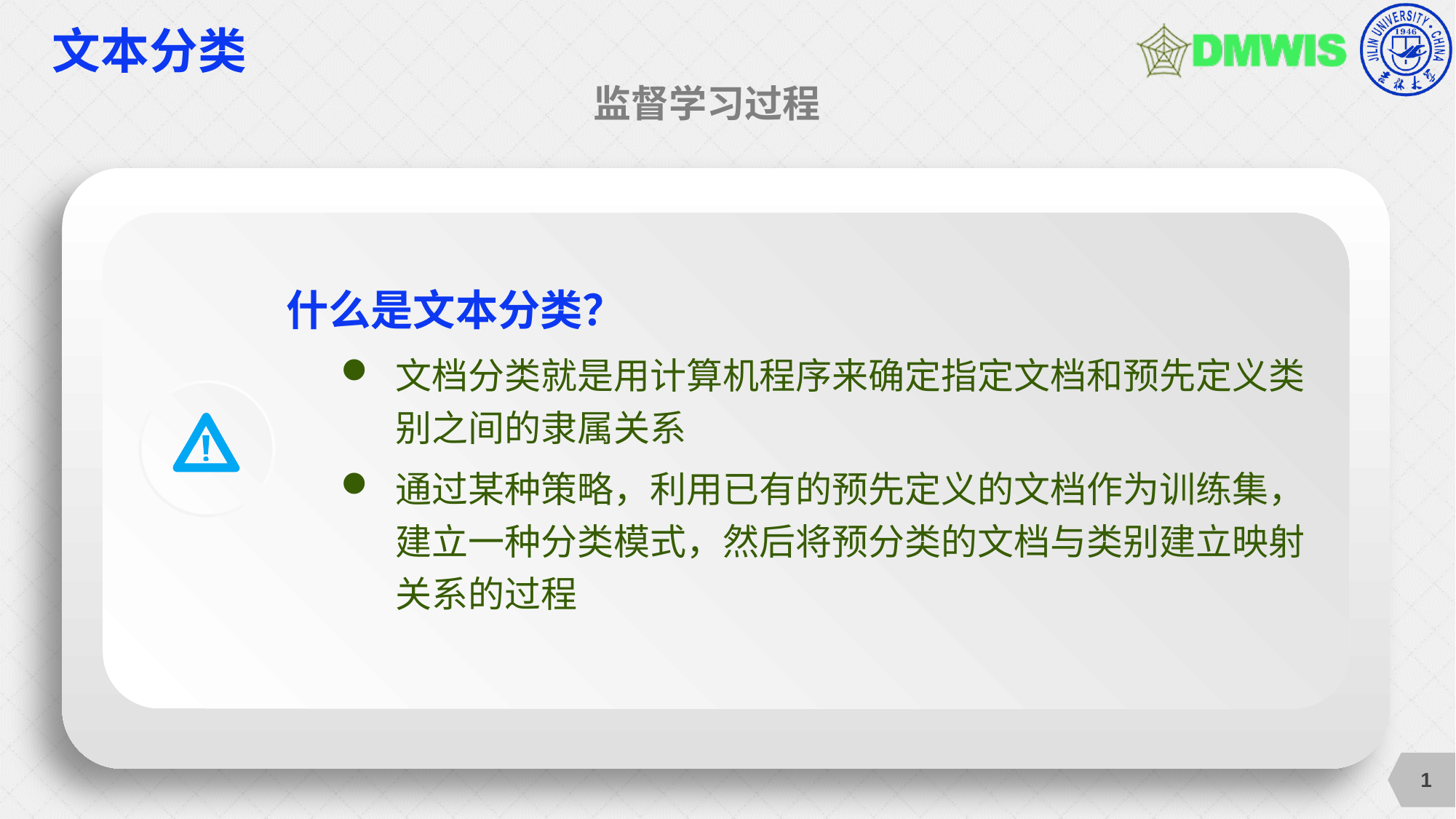

# 文本分类
监督学习过程

什么是文本分类？
文档分类就是用计算机程序来确定指定文档和预先定义类别之间的隶属关系
通过某种策略，利用已有的预先定义的文档作为训练集，建立一种分类模式，然后将预分类的文档与类别建立映射关系的过程

1